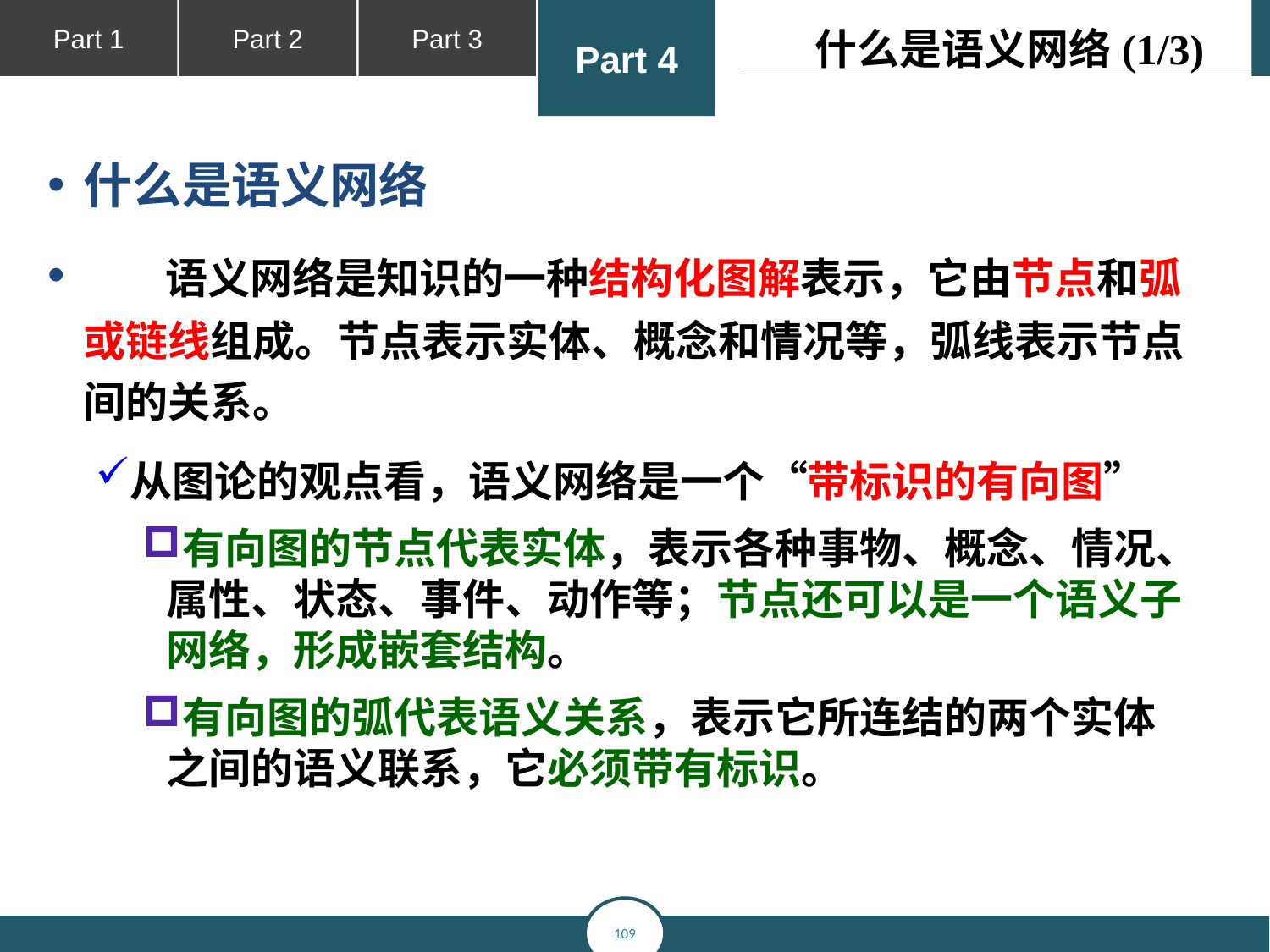

什么是语义网络(1/3)
什么是语义网络
       语义网络是知识的一种结构化图解表示，它由节点和弧或链线组成。节点表示实体、概念和情况等，弧线表示节点间的关系。
从图论的观点看，语义网络是一个“带标识的有向图”
有向图的节点代表实体，表示各种事物、概念、情况、属性、状态、事件、动作等；节点还可以是一个语义子网络，形成嵌套结构。
有向图的弧代表语义关系，表示它所连结的两个实体之间的语义联系，它必须带有标识。